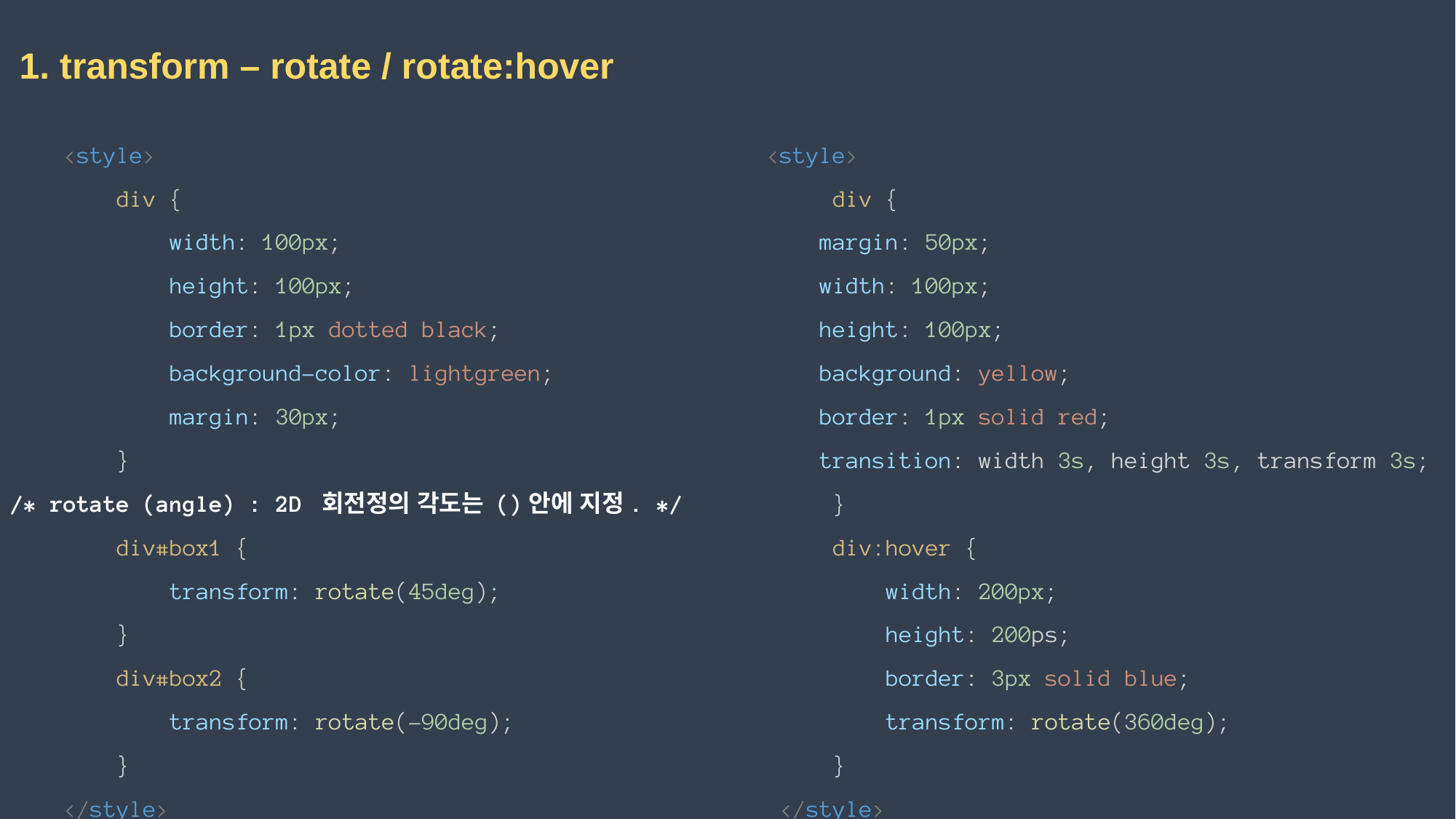

1. transform – rotate / rotate:hover
    <style>
        div {
            width: 100px;
            height: 100px;
            border: 1px dotted black;
            background-color: lightgreen;
            margin: 30px;
        }
/* rotate (angle) : 2D 회전정의 각도는 ()안에 지정. */
        div#box1 {
            transform: rotate(45deg);
        }
        div#box2 {
            transform: rotate(-90deg);
        }
    </style>

   <style>
        div {
       margin: 50px;
       width: 100px;
       height: 100px;
       background: yellow;
       border: 1px solid red;
       transition: width 3s, height 3s, transform 3s;
        }
        div:hover {
            width: 200px;
            height: 200ps;
            border: 3px solid blue;
            transform: rotate(360deg);
        }
    </style>

2023-02-17
권민지